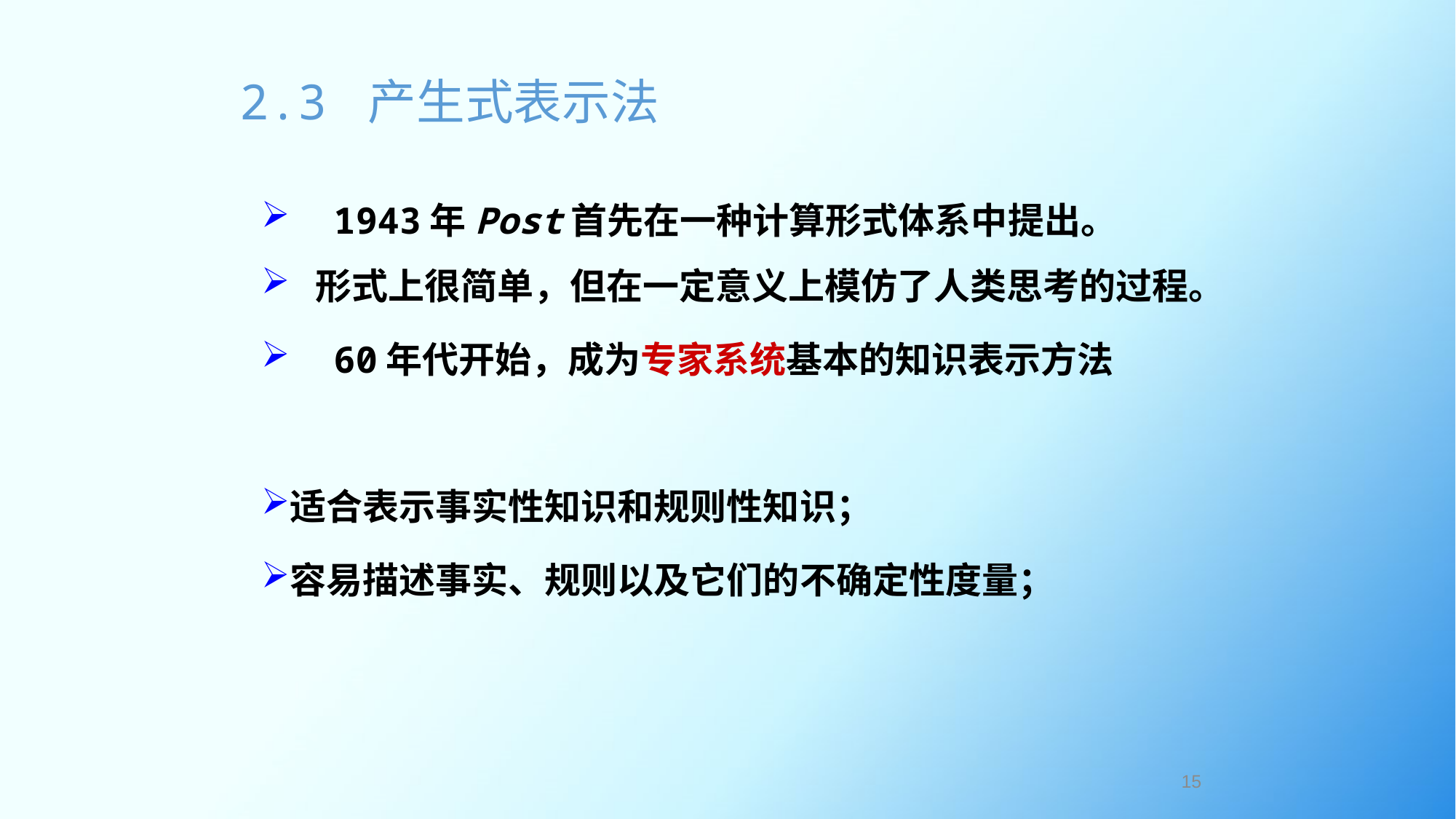

# 2.3 产生式表示法
  1943年Post首先在一种计算形式体系中提出。
  形式上很简单，但在一定意义上模仿了人类思考的过程。
  60年代开始，成为专家系统基本的知识表示方法

适合表示事实性知识和规则性知识；
容易描述事实、规则以及它们的不确定性度量；

15